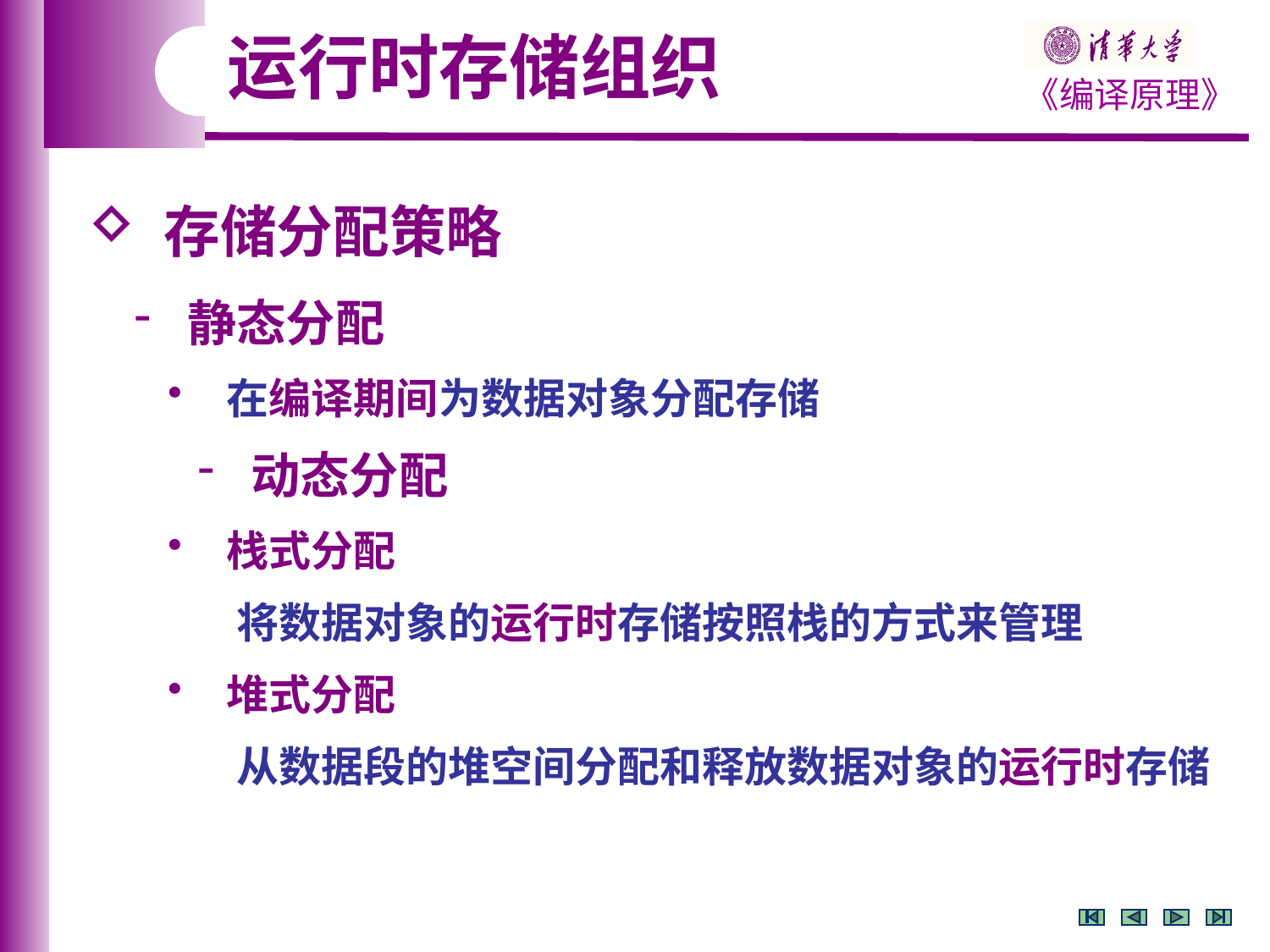

运行时存储组织
 存储分配策略
 静态分配

  在编译期间为数据对象分配存储

 动态分配

  栈式分配

   将数据对象的运行时存储按照栈的方式来管理

  堆式分配

   从数据段的堆空间分配和释放数据对象的运行时存储